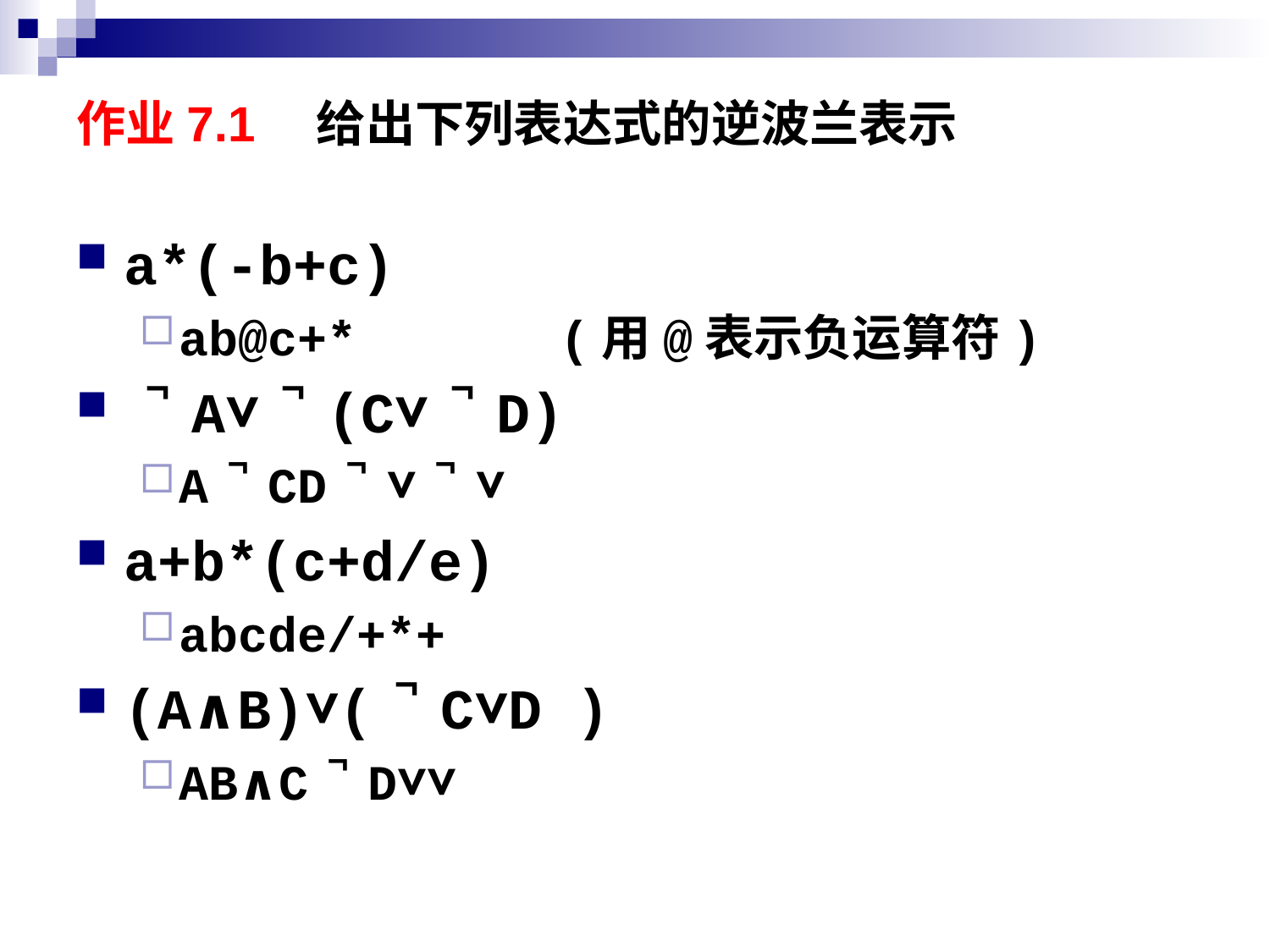

# 作业7.1　给出下列表达式的逆波兰表示
a*(-b+c)
ab@c+*		(用@表示负运算符)
 ̚ A∨ ̚ (C∨ ̚ D)
A ̚ CD ̚ ∨ ̚ ∨
a+b*(c+d/e)
abcde/+*+
(A∧B)∨( ̚ C∨D )
AB∧C ̚ D∨∨